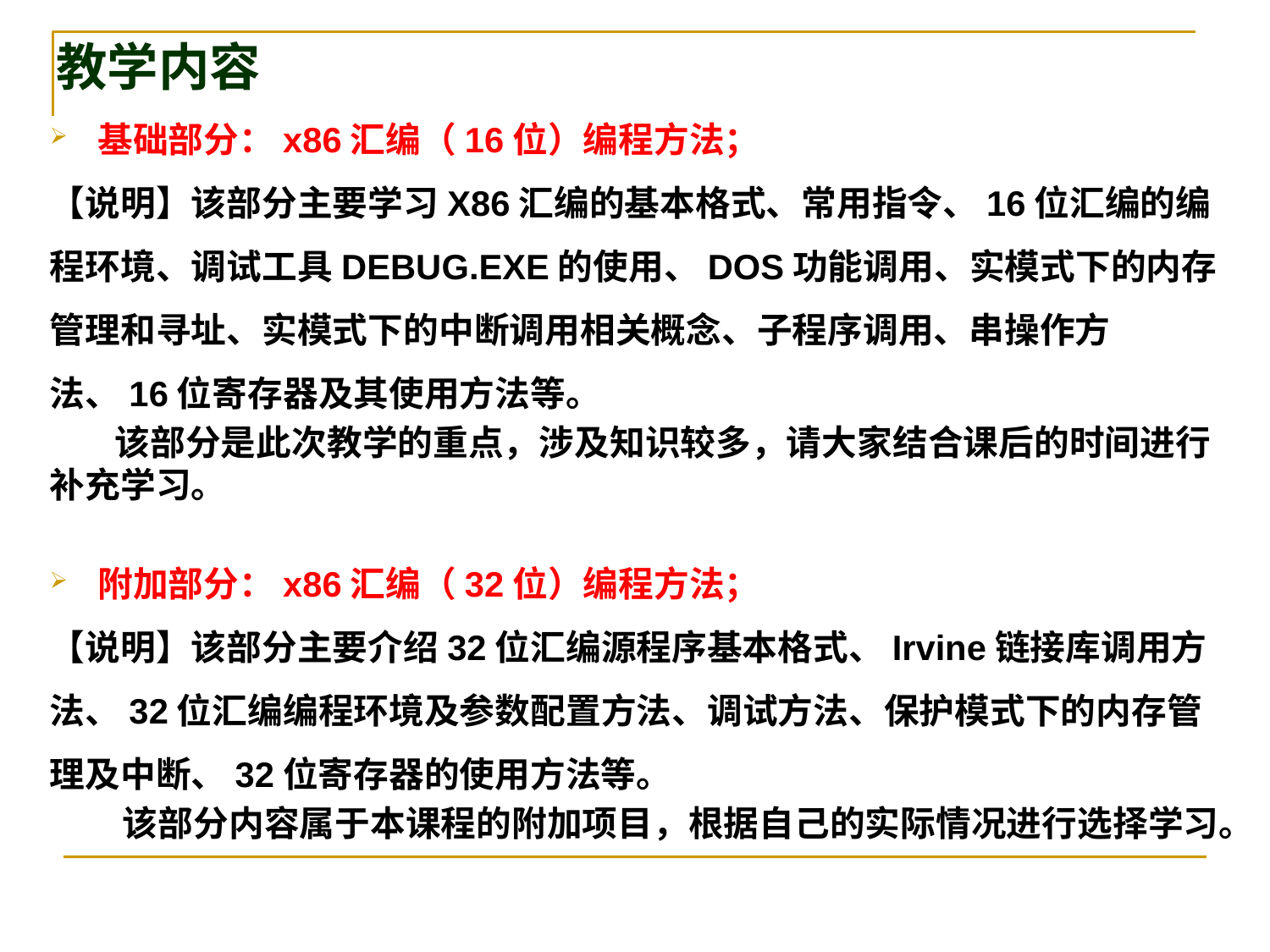

# 教学内容

基础部分：x86汇编（16位）编程方法；
【说明】该部分主要学习X86汇编的基本格式、常用指令、16位汇编的编程环境、调试工具DEBUG.EXE的使用、DOS功能调用、实模式下的内存管理和寻址、实模式下的中断调用相关概念、子程序调用、串操作方法、16位寄存器及其使用方法等。
       该部分是此次教学的重点，涉及知识较多，请大家结合课后的时间进行补充学习。

附加部分：x86汇编（32位）编程方法；
【说明】该部分主要介绍32位汇编源程序基本格式、Irvine链接库调用方法、32位汇编编程环境及参数配置方法、调试方法、保护模式下的内存管理及中断、32位寄存器的使用方法等。
        该部分内容属于本课程的附加项目，根据自己的实际情况进行选择学习。